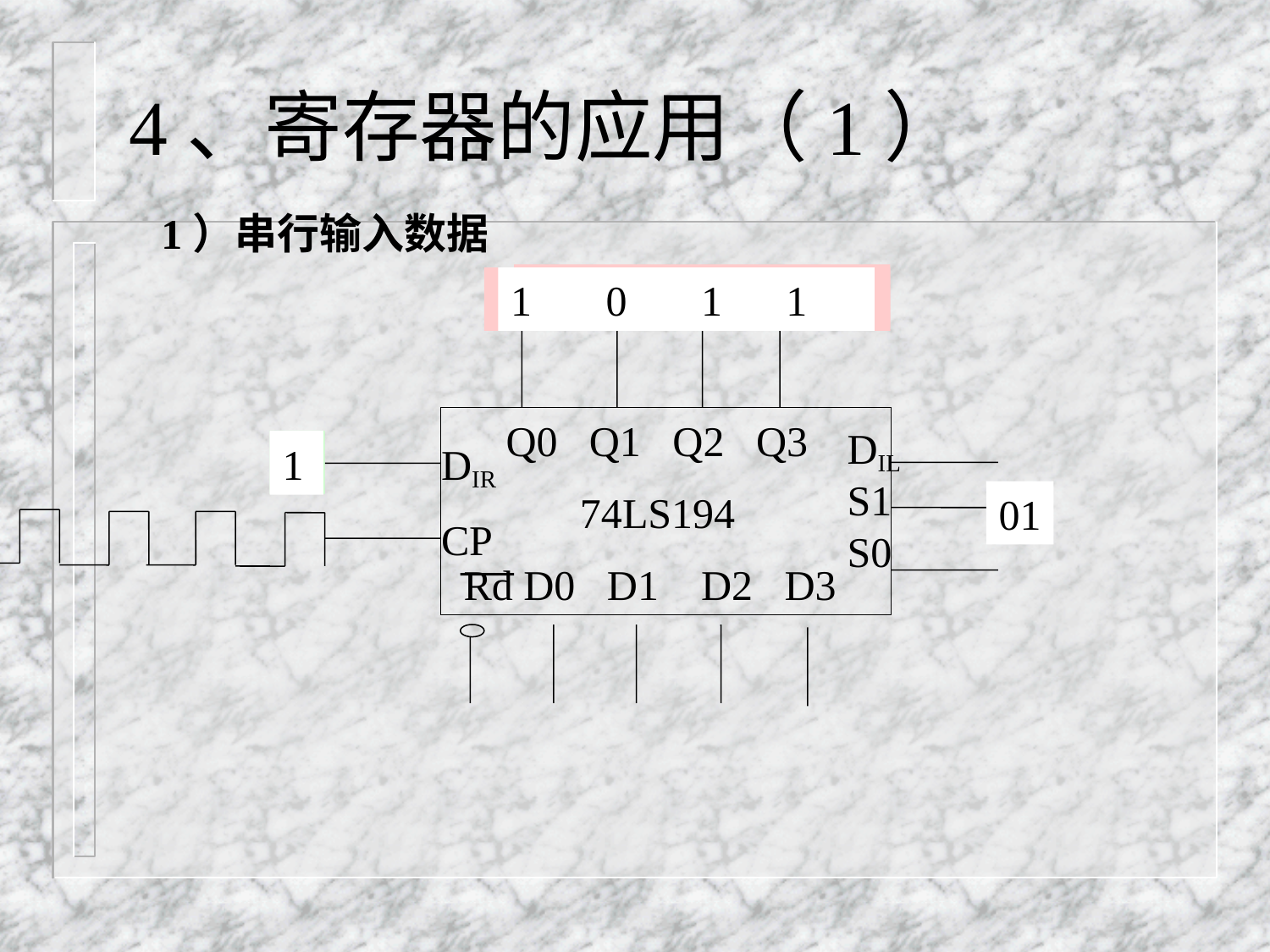

# 4、寄存器的应用（1）
1）串行输入数据
0       1      1      ×
 ×   ×    ×     ×
1       0       1      1
1    ×    ×     ×
1      1      ×   ×

     Q0   Q1   Q2   Q3
            74LS194
 Rd D0   D1    D2   D3
DIR
DIL
S1
S0

CP

1
0
1
01